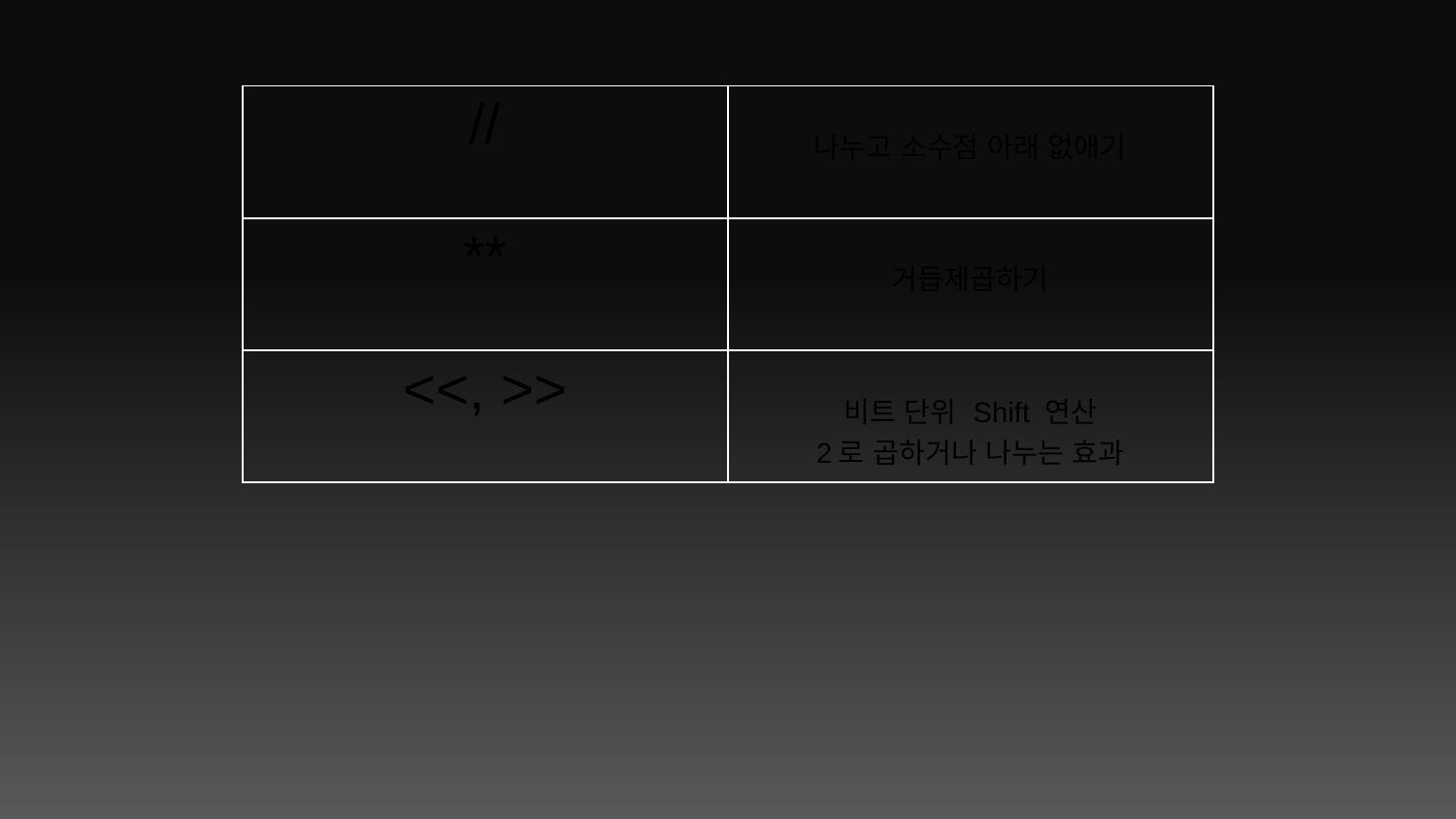

| // | 나누고 소수점 아래 없애기 |
| --- | --- |
| \*\* | 거듭제곱하기 |
| <<, >> | 비트 단위 Shift 연산 2로 곱하거나 나누는 효과 |